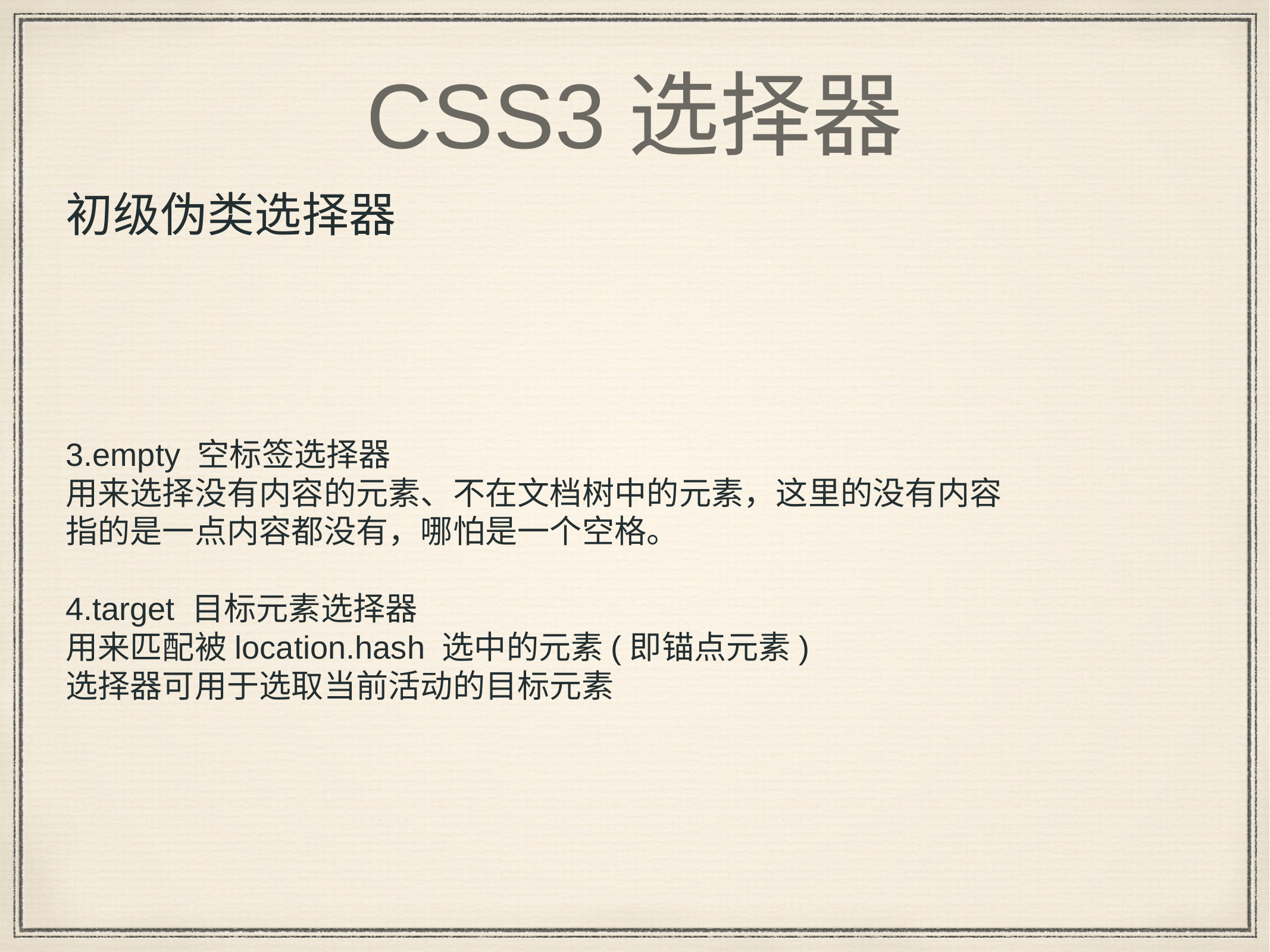

# CSS3选择器
初级伪类选择器
3.empty 空标签选择器
用来选择没有内容的元素、不在文档树中的元素，这里的没有内容指的是一点内容都没有，哪怕是一个空格。

4.target 目标元素选择器
用来匹配被location.hash 选中的元素(即锚点元素)
选择器可用于选取当前活动的目标元素